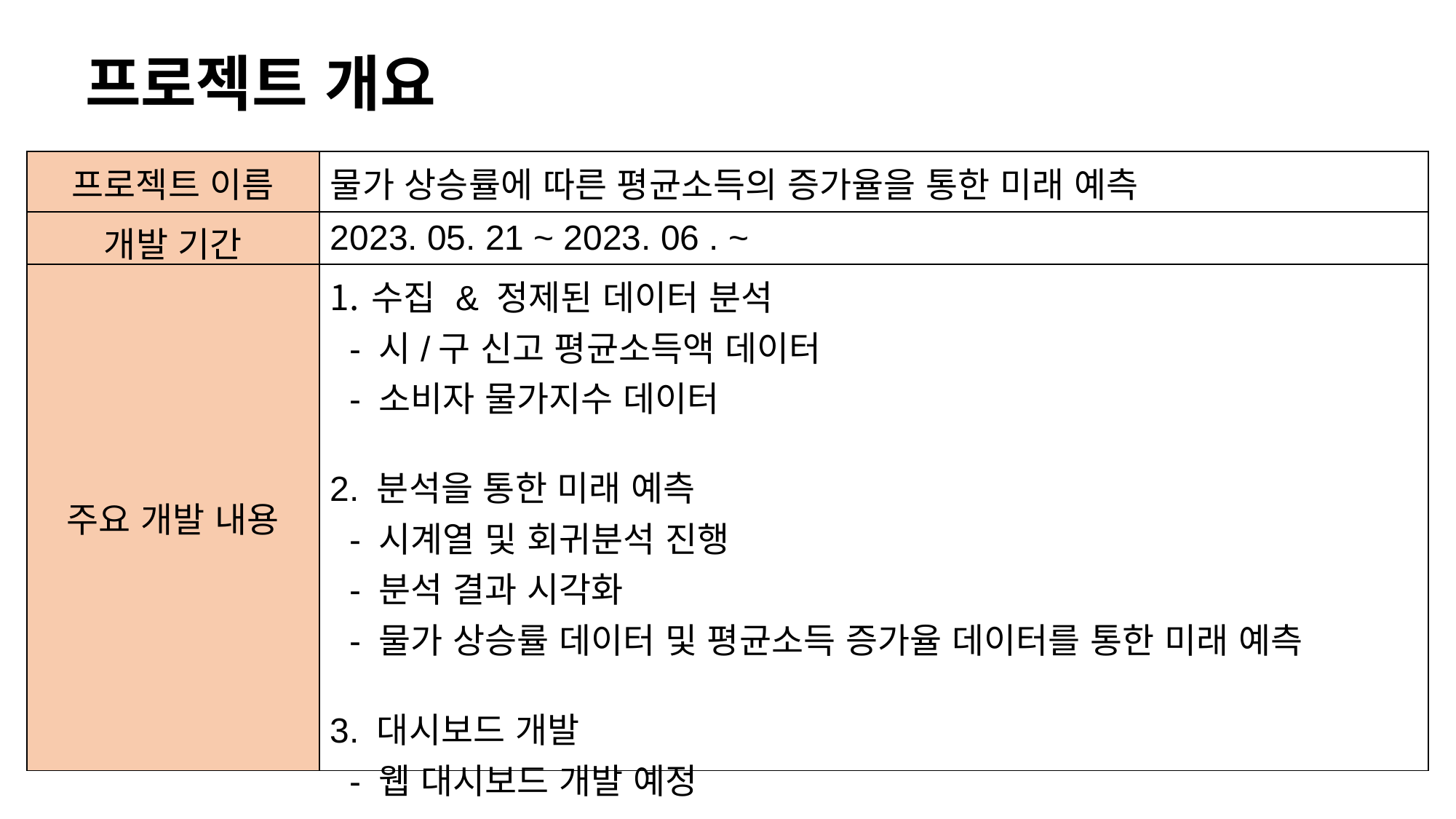

프로젝트 개요
| 프로젝트 이름 | 물가 상승률에 따른 평균소득의 증가율을 통한 미래 예측 |
| --- | --- |
| 개발 기간 | 2023. 05. 21 ~ 2023. 06 . ~ |
| 주요 개발 내용 | 수집 & 정제된 데이터 분석 - 시/구 신고 평균소득액 데이터 - 소비자 물가지수 데이터 2. 분석을 통한 미래 예측 - 시계열 및 회귀분석 진행 - 분석 결과 시각화 - 물가 상승률 데이터 및 평균소득 증가율 데이터를 통한 미래 예측 3. 대시보드 개발 - 웹 대시보드 개발 예정 |